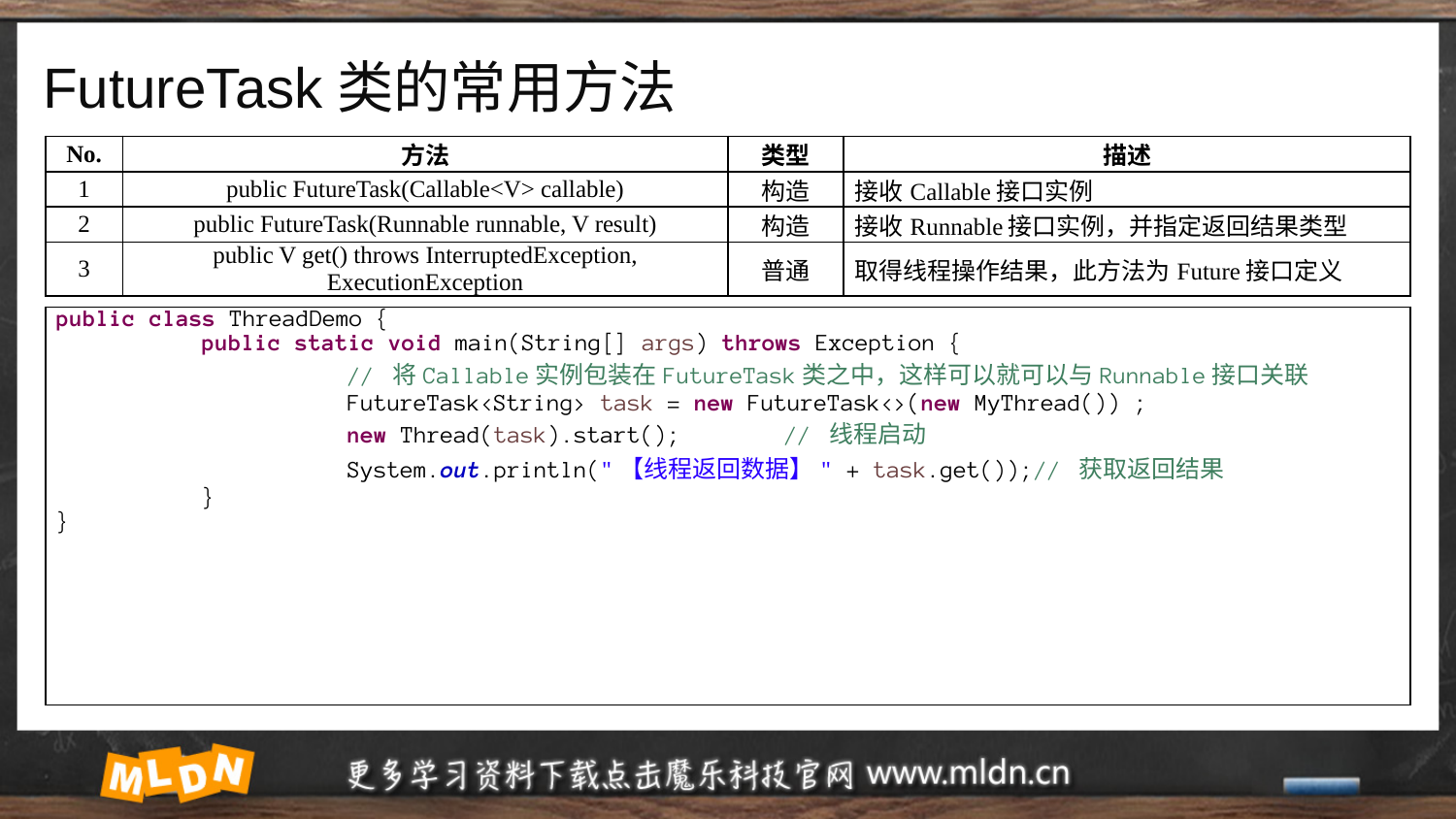

# FutureTask类的常用方法
| No. | 方法 | 类型 | 描述 |
| --- | --- | --- | --- |
| 1 | public FutureTask(Callable<V> callable) | 构造 | 接收Callable接口实例 |
| 2 | public FutureTask(Runnable runnable, V result) | 构造 | 接收Runnable接口实例，并指定返回结果类型 |
| 3 | public V get() throws InterruptedException, ExecutionException | 普通 | 取得线程操作结果，此方法为Future接口定义 |
| public class ThreadDemo { public static void main(String[] args) throws Exception { // 将Callable实例包装在FutureTask类之中，这样可以就可以与Runnable接口关联 FutureTask<String> task = new FutureTask<>(new MyThread()) ; new Thread(task).start(); // 线程启动 System.out.println("【线程返回数据】" + task.get());// 获取返回结果 } } |
| --- |